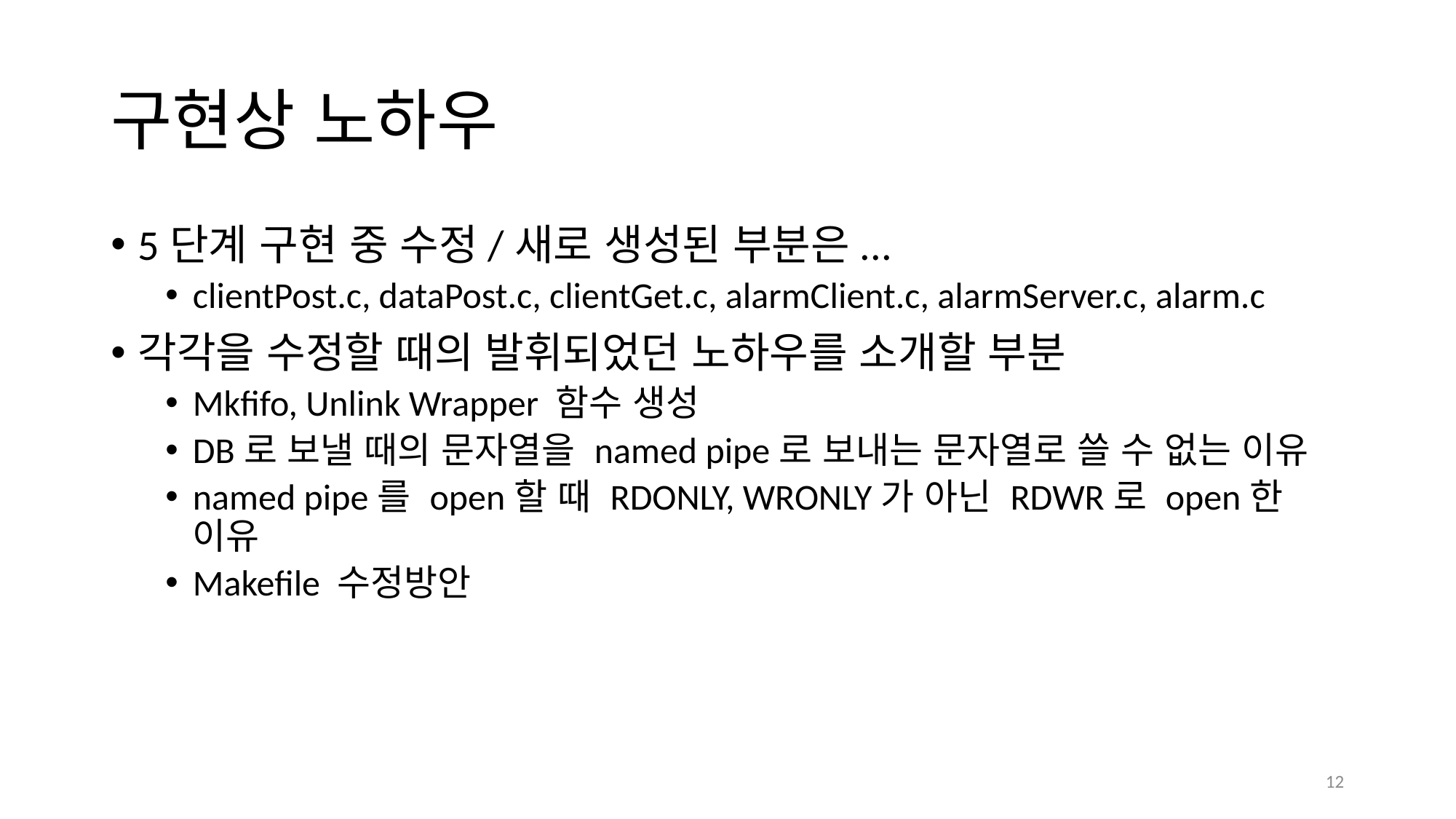

# 구현상 노하우
5단계 구현 중 수정/새로 생성된 부분은...
clientPost.c, dataPost.c, clientGet.c, alarmClient.c, alarmServer.c, alarm.c
각각을 수정할 때의 발휘되었던 노하우를 소개할 부분
Mkfifo, Unlink Wrapper 함수 생성
DB로 보낼 때의 문자열을 named pipe로 보내는 문자열로 쓸 수 없는 이유
named pipe를 open할 때 RDONLY, WRONLY가 아닌 RDWR로 open한 이유
Makefile 수정방안

12